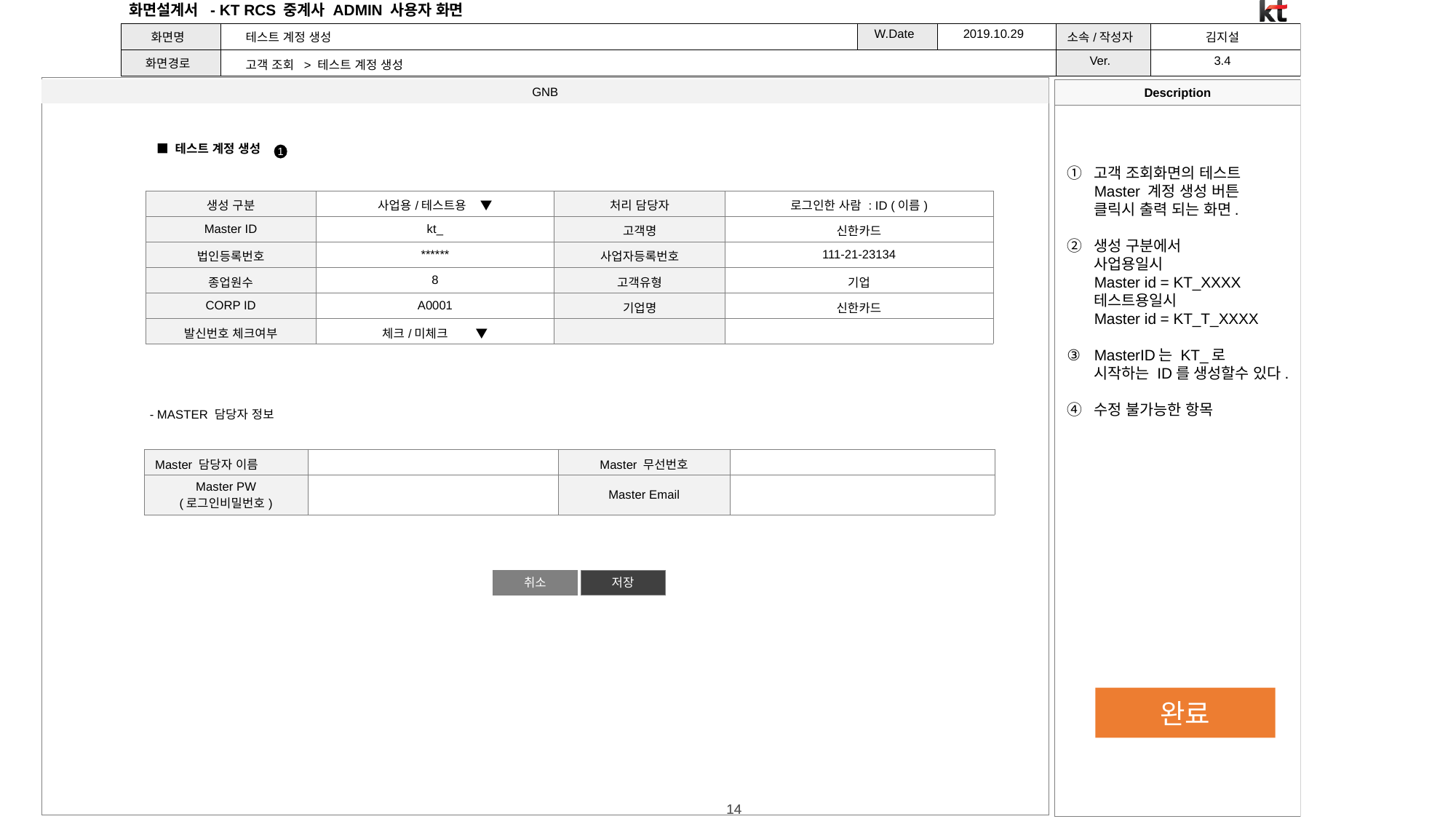

테스트 계정 생성
고객 조회  > 테스트 계정 생성
■ 테스트 계정 생성
1
고객 조회화면의 테스트Master 계정 생성 버튼 클릭시 출력 되는 화면.

생성 구분에서
사업용일시
Master id = KT_XXXX
테스트용일시
Master id = KT_T_XXXX

MasterID는 KT_로 시작하는 ID를 생성할수 있다.

수정 불가능한 항목
| 생성 구분 | 사업용/테스트용 ▼ | 처리 담당자 | 로그인한 사람 : ID (이름) |
| --- | --- | --- | --- |
| Master ID | kt\_ | 고객명 | 신한카드 |
| 법인등록번호 | \*\*\*\*\*\* | 사업자등록번호 | 111-21-23134 |
| 종업원수 | 8 | 고객유형 | 기업 |
| CORP ID | A0001 | 기업명 | 신한카드 |
| 발신번호 체크여부 | 체크/미체크 ▼ |  |  |
- MASTER 담당자 정보
| Master 담당자 이름 |  | Master 무선번호 |  |
| --- | --- | --- | --- |
| Master PW (로그인비밀번호) |  | Master Email |  |
취소
저장
완료